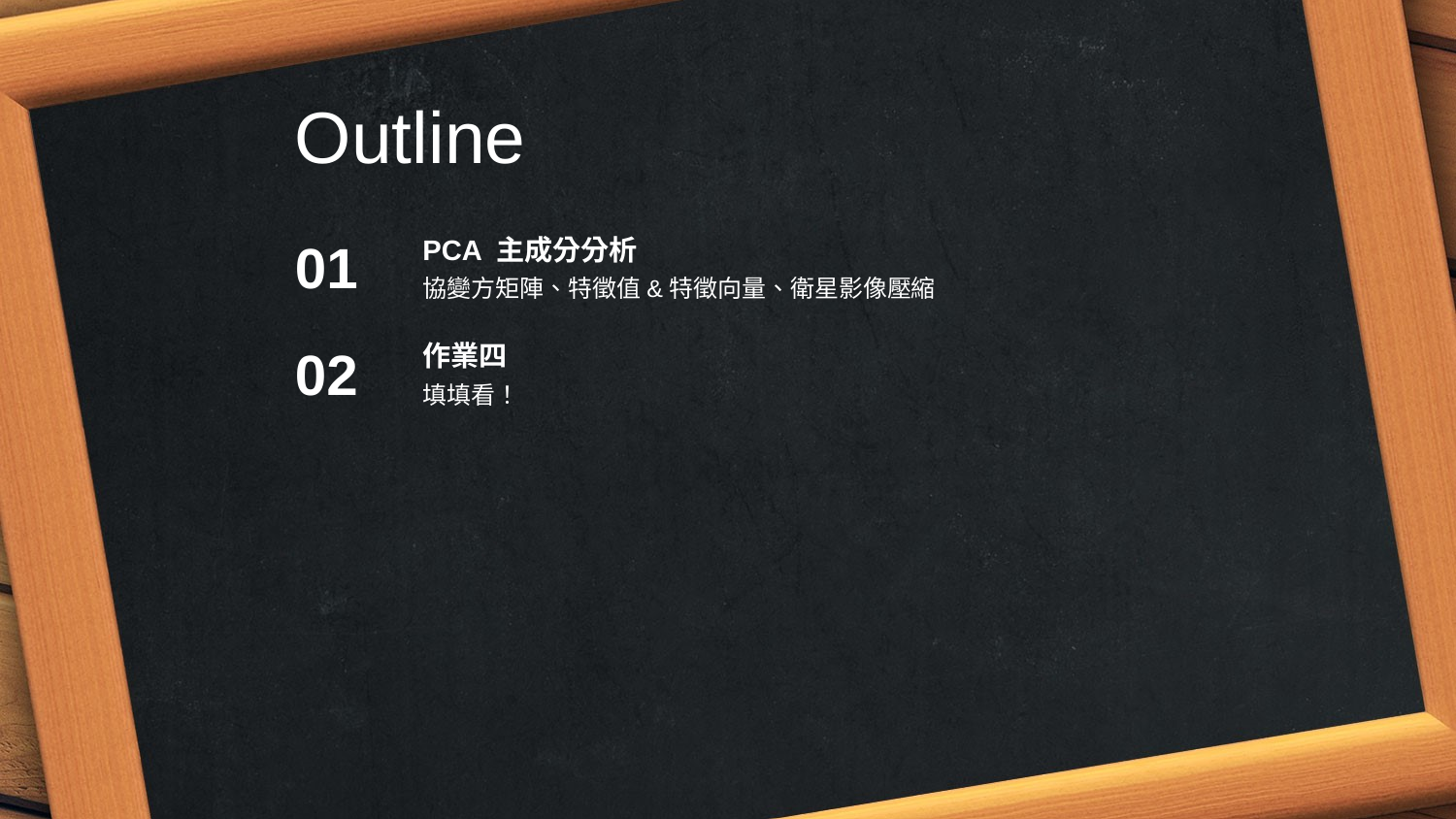

Outline
PCA 主成分分析
協變方矩陣、特徵值&特徵向量、衛星影像壓縮
01
作業四
填填看！
02